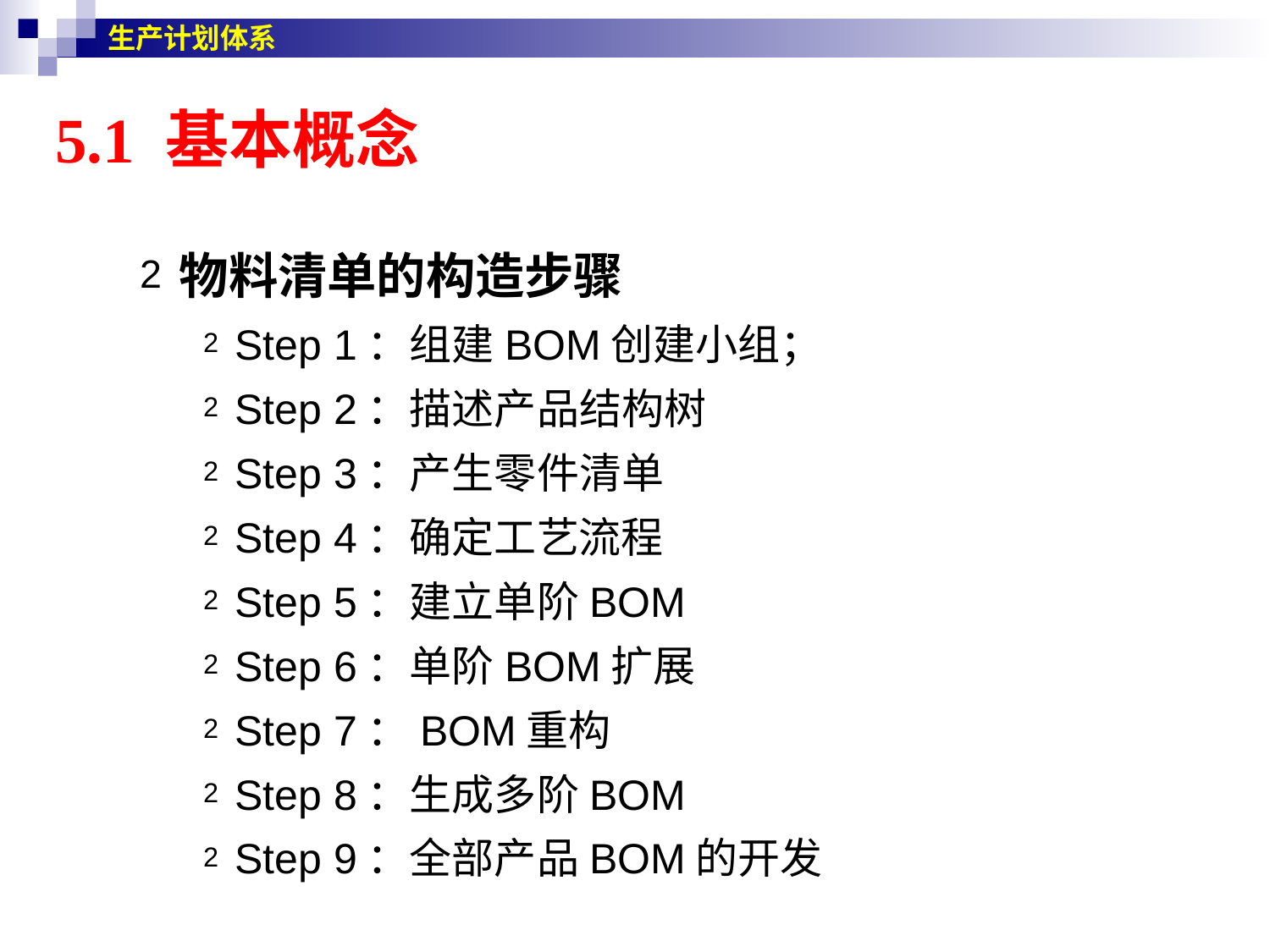

生产计划体系
5.1 基本概念
物料清单的构造步骤
Step 1：组建BOM创建小组；
Step 2：描述产品结构树
Step 3：产生零件清单
Step 4：确定工艺流程
Step 5：建立单阶BOM
Step 6：单阶BOM扩展
Step 7：BOM重构
Step 8：生成多阶BOM
Step 9：全部产品BOM的开发